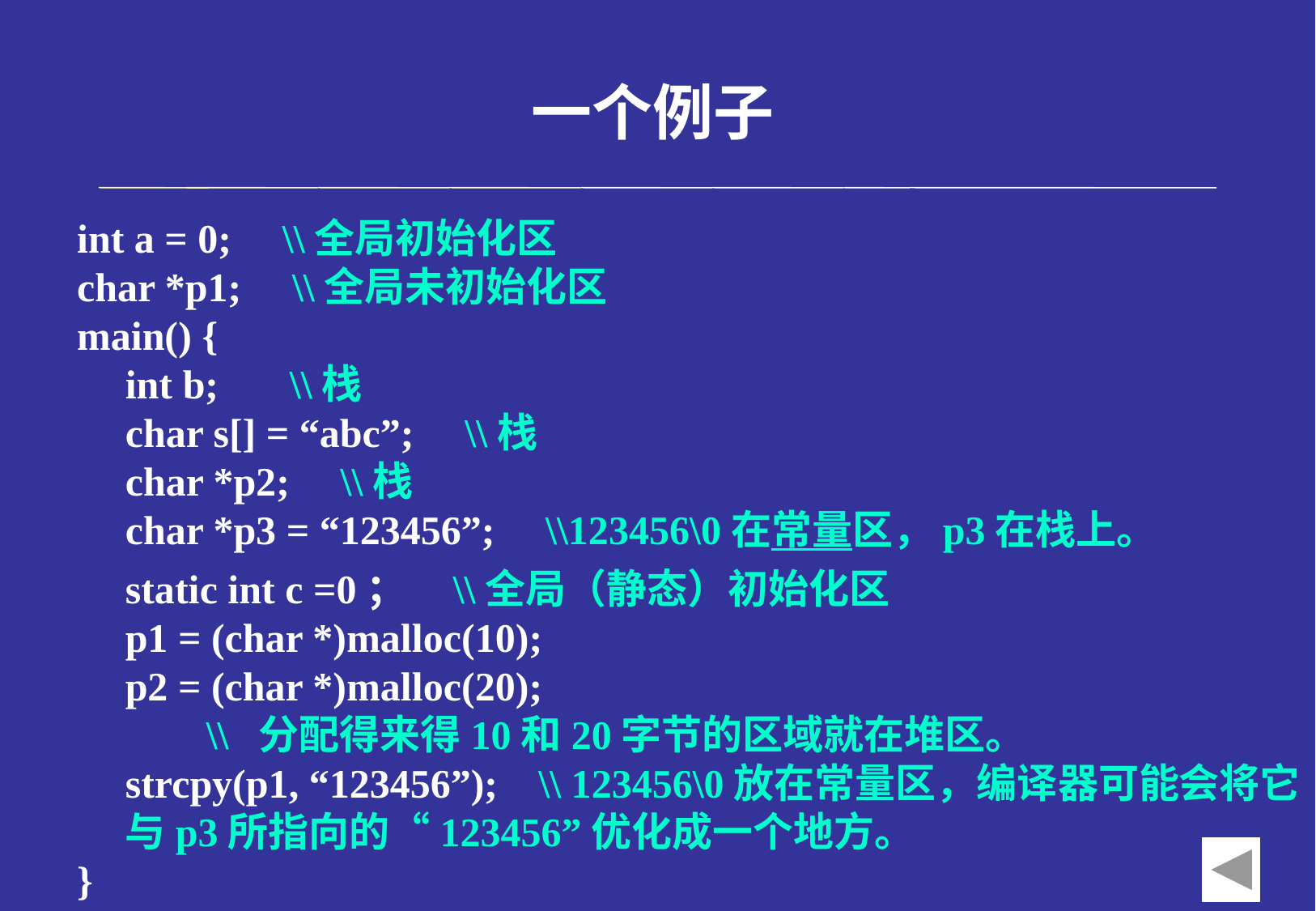

# 一个例子
int a = 0;     \\全局初始化区
char *p1;     \\全局未初始化区
main() {
int b;       \\栈
char s[] = “abc”;     \\栈
char *p2;     \\栈
char *p3 = “123456”;     \\123456\0在常量区，p3在栈上。
static int c =0；    \\全局（静态）初始化区
p1 = (char *)malloc(10);
p2 = (char *)malloc(20);
        \\  分配得来得10和20字节的区域就在堆区。
strcpy(p1, “123456”);    \\ 123456\0放在常量区，编译器可能会将它与p3所指向的“123456”优化成一个地方。
}